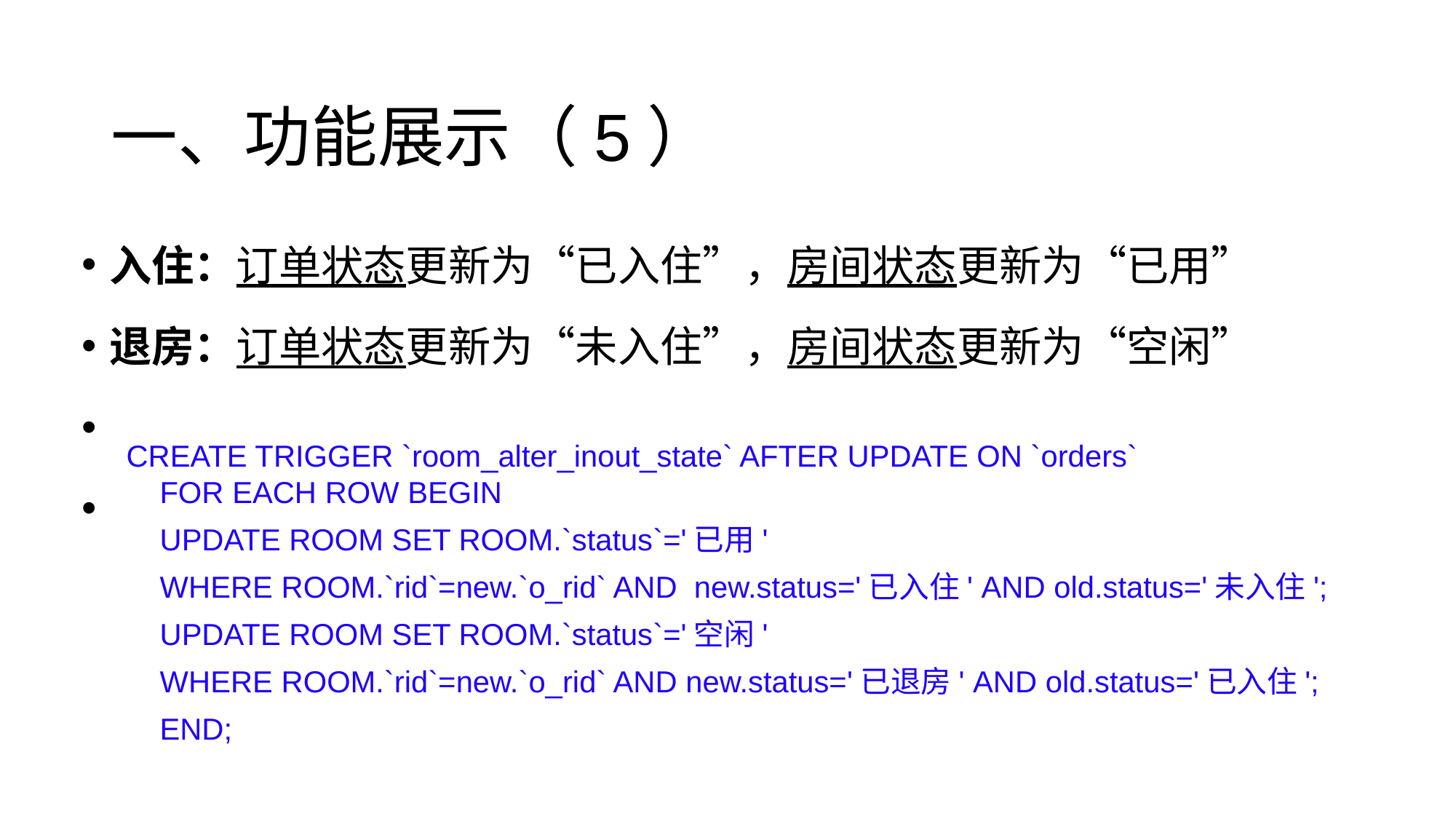

# 一、功能展示（5）
入住：订单状态更新为“已入住”，房间状态更新为“已用”
退房：订单状态更新为“未入住”，房间状态更新为“空闲”

CREATE TRIGGER `room_alter_inout_state` AFTER UPDATE ON `orders`
    FOR EACH ROW BEGIN
    UPDATE ROOM SET ROOM.`status`='已用'
    WHERE ROOM.`rid`=new.`o_rid` AND  new.status='已入住' AND old.status='未入住';
    UPDATE ROOM SET ROOM.`status`='空闲'
    WHERE ROOM.`rid`=new.`o_rid` AND new.status='已退房' AND old.status='已入住';
    END;